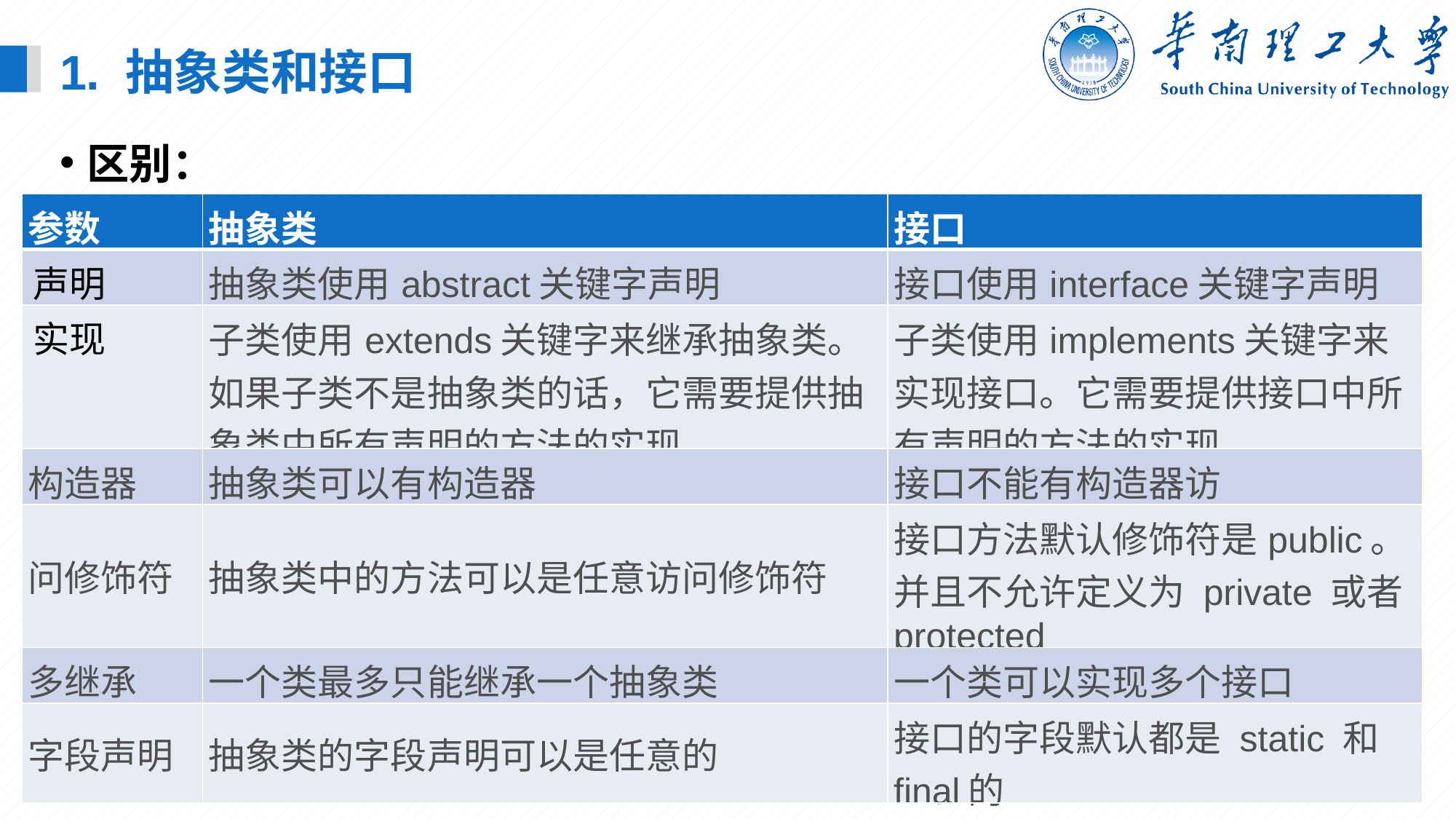

1. 抽象类和接口
区别：
| 参数 | 抽象类 | 接口 |
| --- | --- | --- |
| 声明 | 抽象类使用abstract关键字声明 | 接口使用interface关键字声明 |
| 实现 | 子类使用extends关键字来继承抽象类。如果子类不是抽象类的话，它需要提供抽象类中所有声明的方法的实现 | 子类使用implements关键字来实现接口。它需要提供接口中所有声明的方法的实现 |
| 构造器 | 抽象类可以有构造器 | 接口不能有构造器访 |
| 问修饰符 | 抽象类中的方法可以是任意访问修饰符 | 接口方法默认修饰符是public。并且不允许定义为 private 或者protected |
| 多继承 | 一个类最多只能继承一个抽象类 | 一个类可以实现多个接口 |
| 字段声明 | 抽象类的字段声明可以是任意的 | 接口的字段默认都是 static 和 final的 |
30